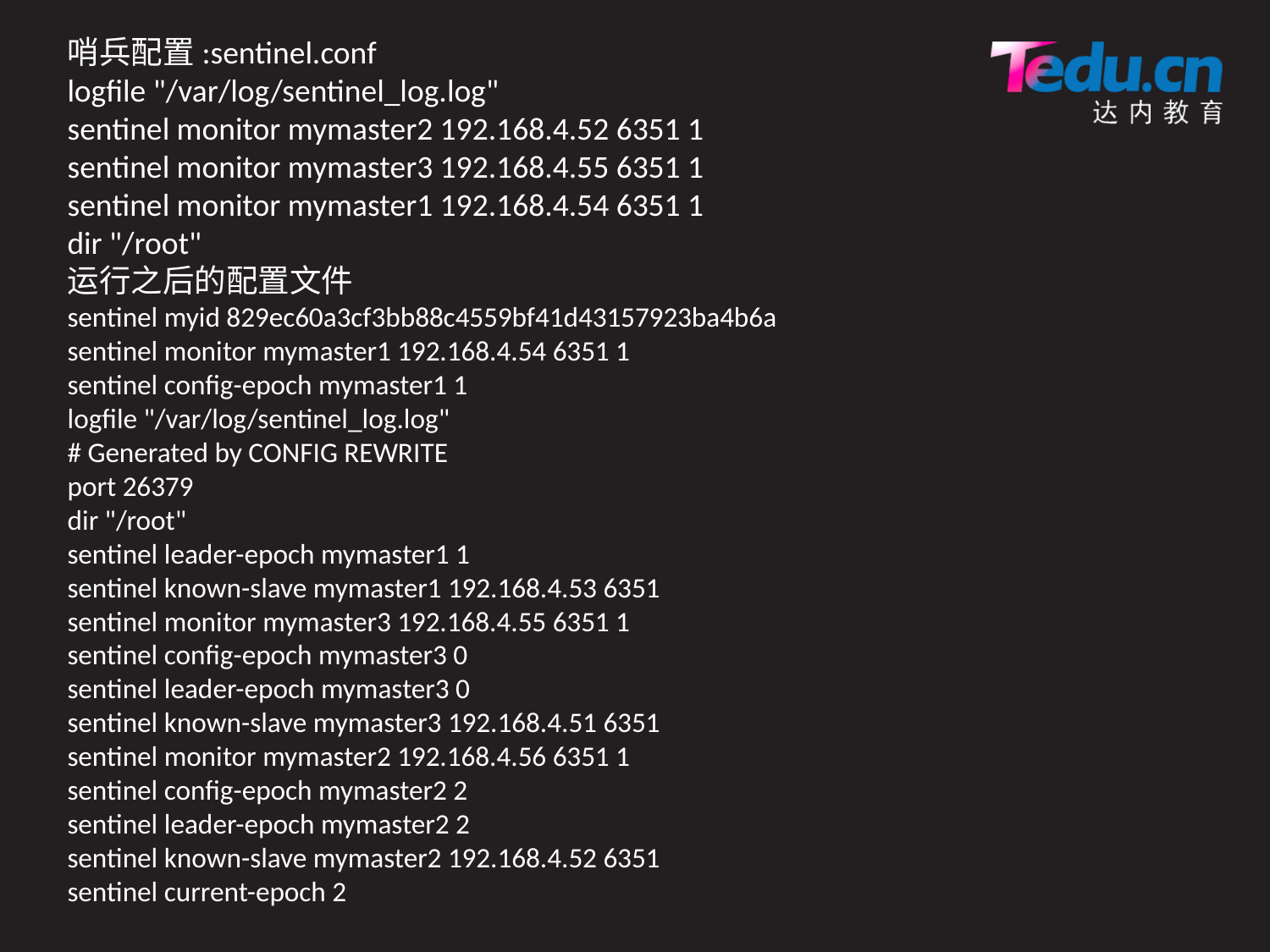

哨兵配置:sentinel.conf
logfile "/var/log/sentinel_log.log"
sentinel monitor mymaster2 192.168.4.52 6351 1
sentinel monitor mymaster3 192.168.4.55 6351 1
sentinel monitor mymaster1 192.168.4.54 6351 1
dir "/root"
运行之后的配置文件
sentinel myid 829ec60a3cf3bb88c4559bf41d43157923ba4b6a
sentinel monitor mymaster1 192.168.4.54 6351 1
sentinel config-epoch mymaster1 1
logfile "/var/log/sentinel_log.log"
# Generated by CONFIG REWRITE
port 26379
dir "/root"
sentinel leader-epoch mymaster1 1
sentinel known-slave mymaster1 192.168.4.53 6351
sentinel monitor mymaster3 192.168.4.55 6351 1
sentinel config-epoch mymaster3 0
sentinel leader-epoch mymaster3 0
sentinel known-slave mymaster3 192.168.4.51 6351
sentinel monitor mymaster2 192.168.4.56 6351 1
sentinel config-epoch mymaster2 2
sentinel leader-epoch mymaster2 2
sentinel known-slave mymaster2 192.168.4.52 6351
sentinel current-epoch 2